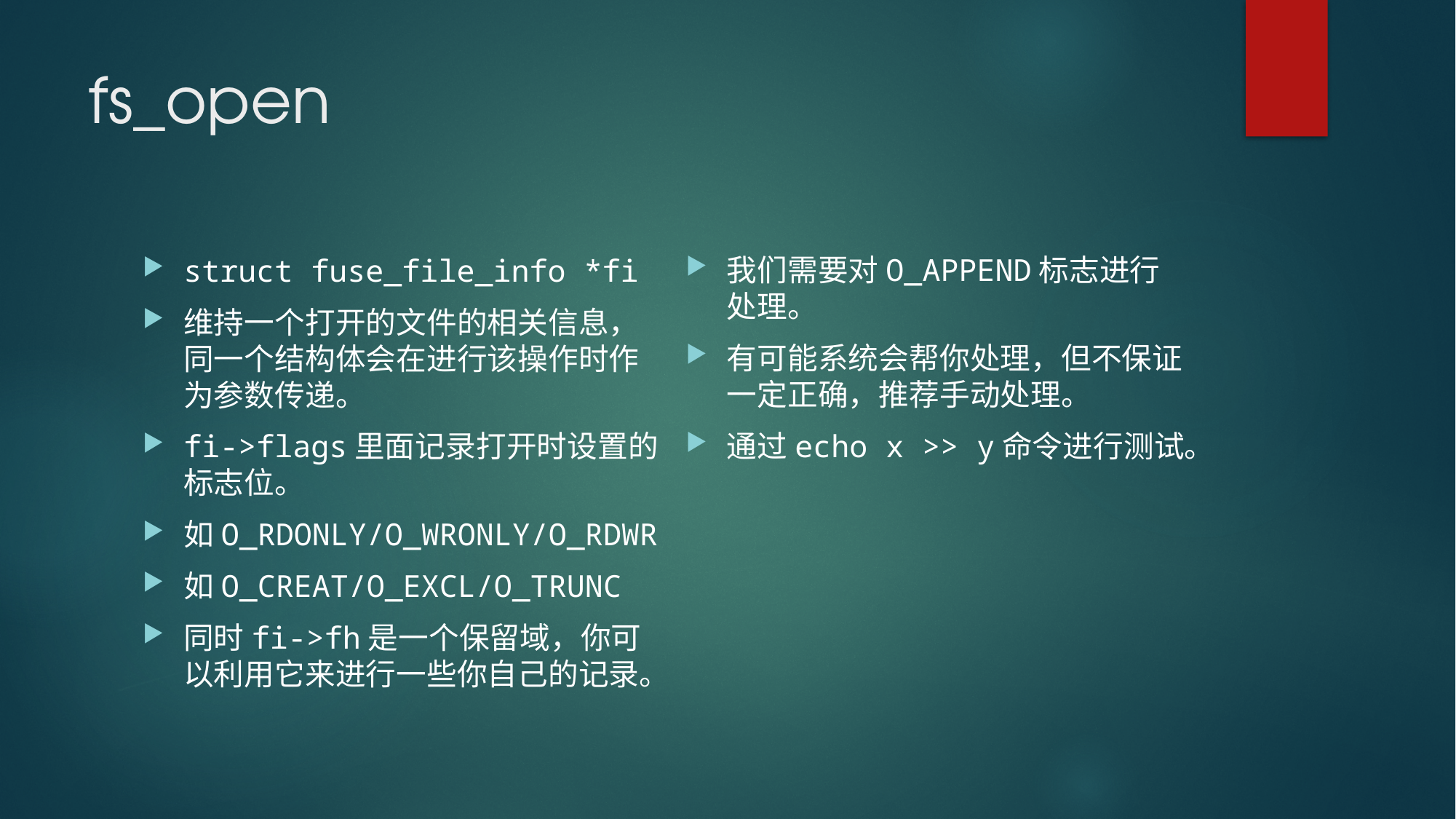

# fs_open
我们需要对O_APPEND标志进行处理。
有可能系统会帮你处理，但不保证一定正确，推荐手动处理。
通过echo x >> y命令进行测试。
struct fuse_file_info *fi
维持一个打开的文件的相关信息，同一个结构体会在进行该操作时作为参数传递。
fi->flags里面记录打开时设置的标志位。
如O_RDONLY/O_WRONLY/O_RDWR
如O_CREAT/O_EXCL/O_TRUNC
同时fi->fh是一个保留域，你可以利用它来进行一些你自己的记录。